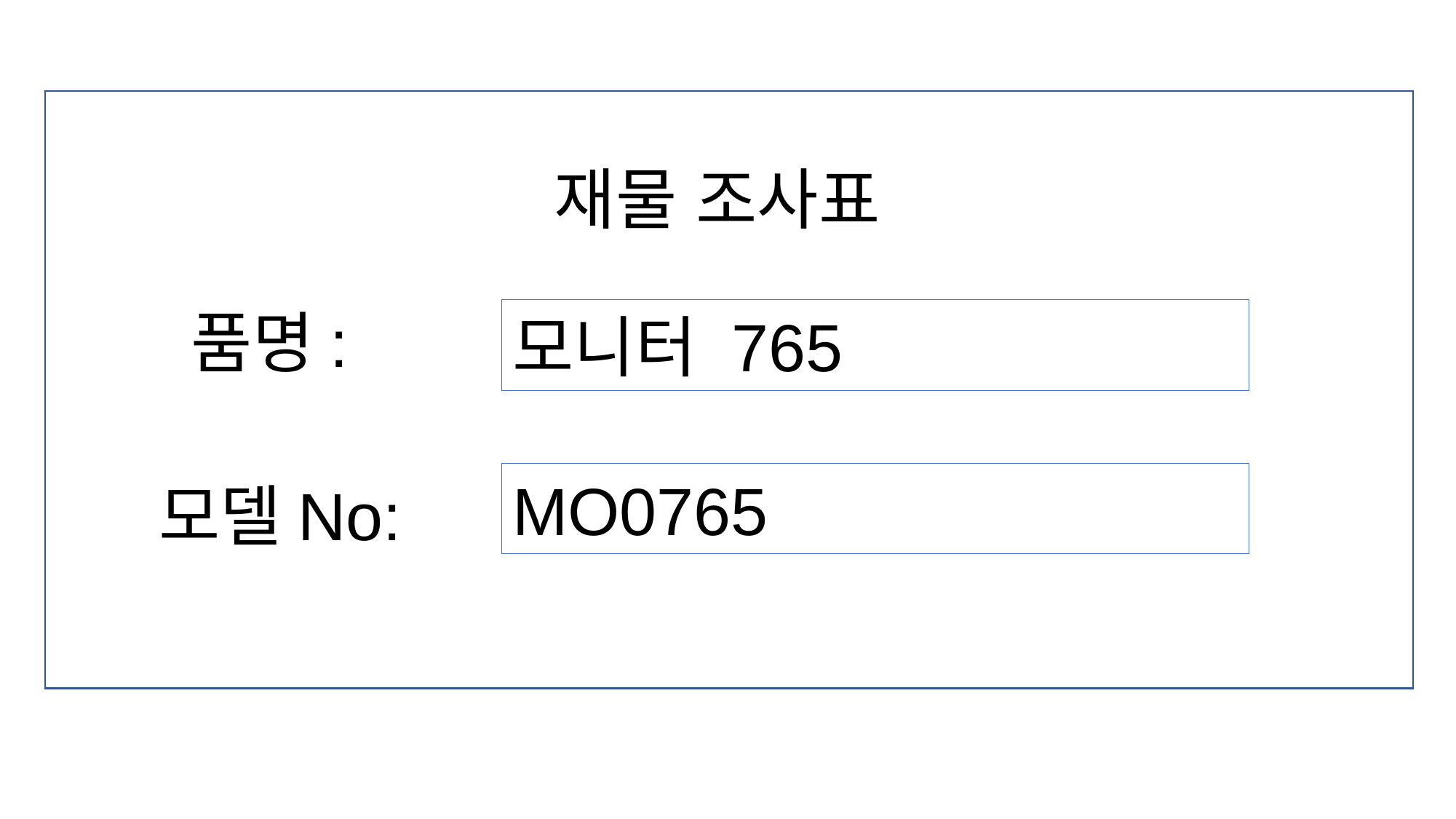

재물 조사표
품명:
모니터 765
MO0765
모델No: